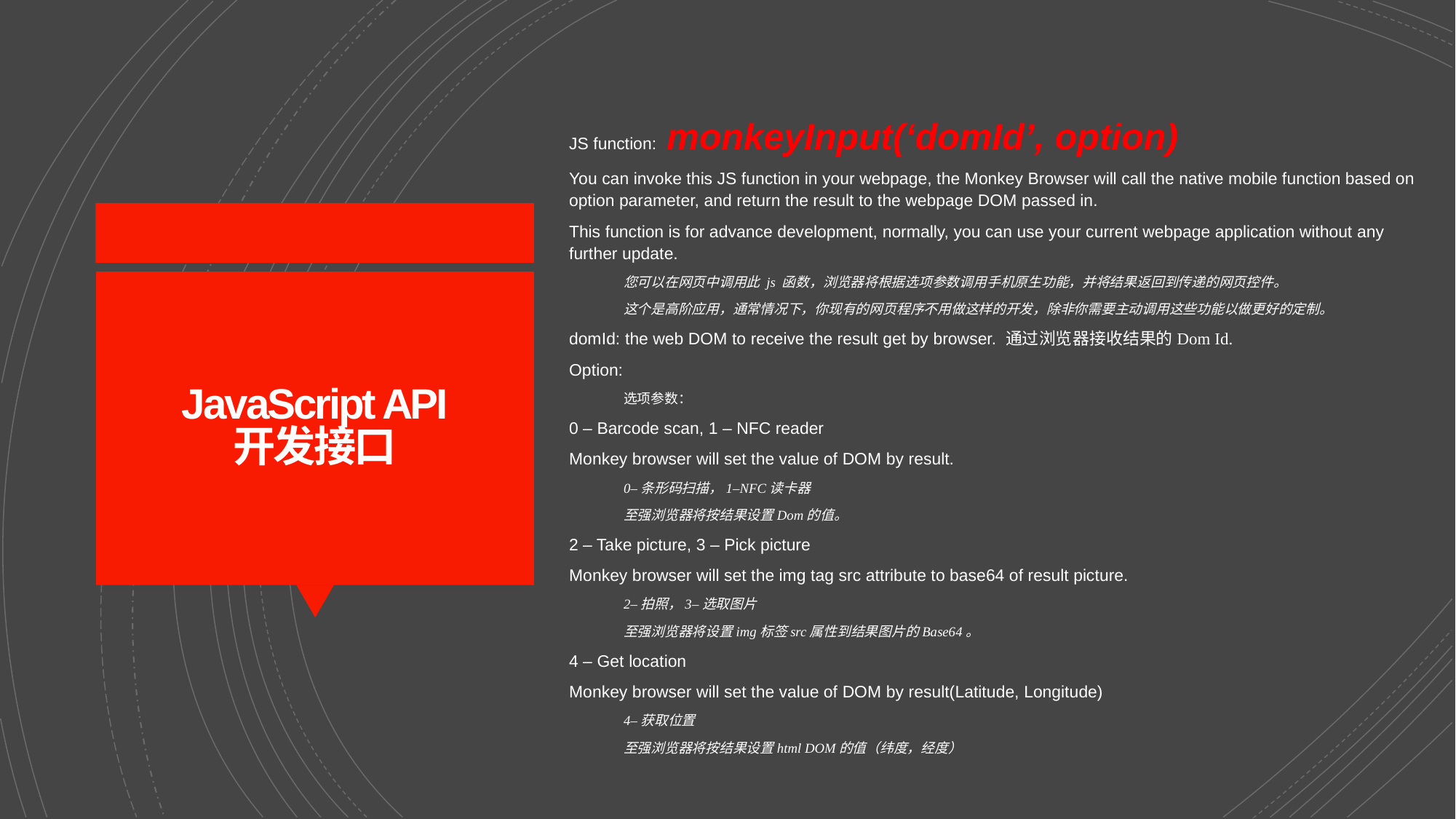

JS function: monkeyInput(‘domId’, option)
You can invoke this JS function in your webpage, the Monkey Browser will call the native mobile function based on option parameter, and return the result to the webpage DOM passed in.
This function is for advance development, normally, you can use your current webpage application without any further update.
您可以在网页中调用此 js 函数，浏览器将根据选项参数调用手机原生功能，并将结果返回到传递的网页控件。
这个是高阶应用，通常情况下，你现有的网页程序不用做这样的开发，除非你需要主动调用这些功能以做更好的定制。
domId: the web DOM to receive the result get by browser. 通过浏览器接收结果的Dom Id.
Option:
选项参数：
0 – Barcode scan, 1 – NFC reader
Monkey browser will set the value of DOM by result.
0–条形码扫描，1–NFC读卡器
至强浏览器将按结果设置Dom的值。
2 – Take picture, 3 – Pick picture
Monkey browser will set the img tag src attribute to base64 of result picture.
2–拍照，3–选取图片
至强浏览器将设置img标签src属性到结果图片的Base64。
4 – Get location
Monkey browser will set the value of DOM by result(Latitude, Longitude)
4–获取位置
至强浏览器将按结果设置html DOM的值（纬度，经度）

# JavaScript API 开发接口